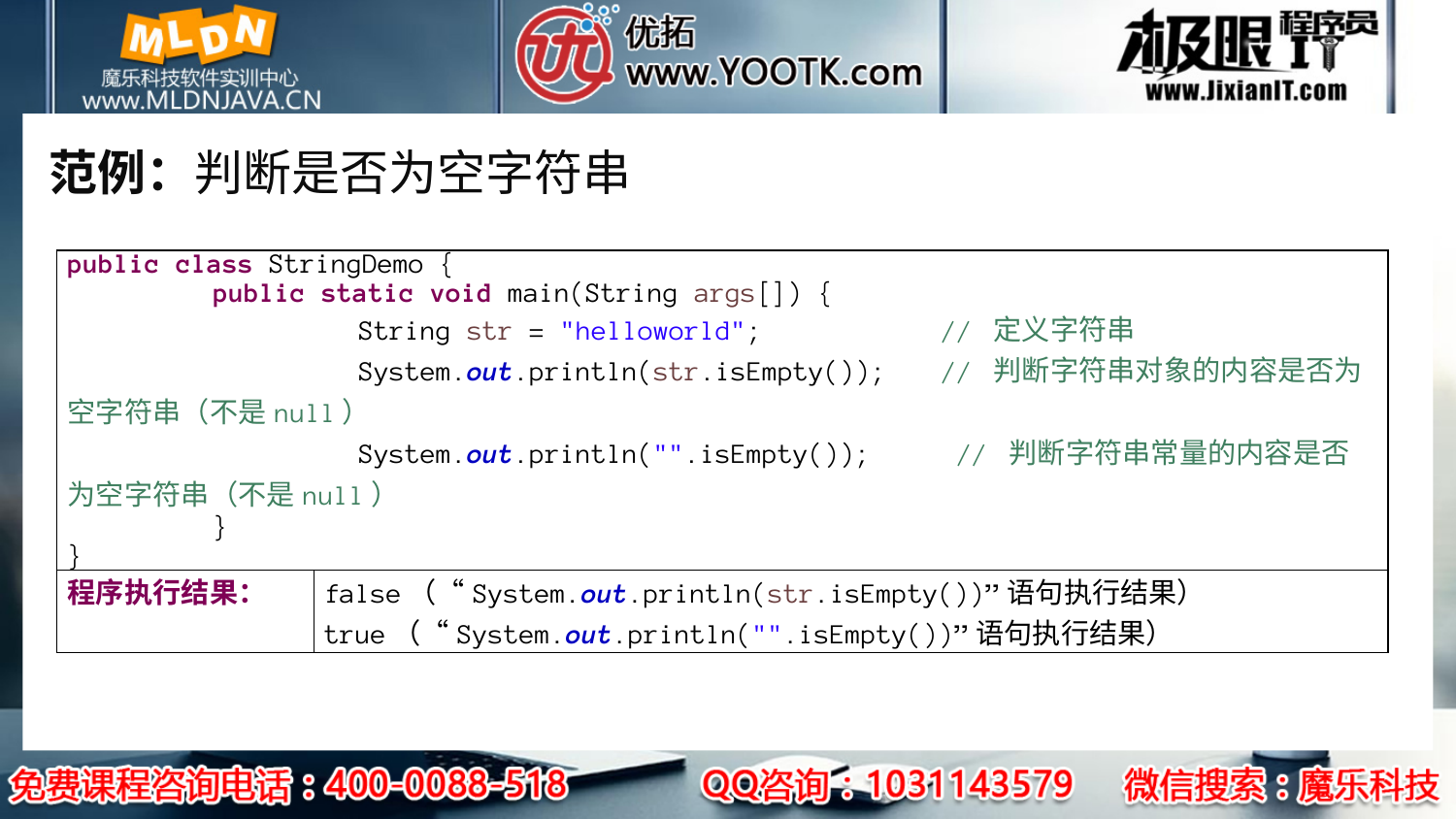

# 范例：判断是否为空字符串
| public class StringDemo { public static void main(String args[]) { String str = "helloworld"; // 定义字符串 System.out.println(str.isEmpty()); // 判断字符串对象的内容是否为空字符串（不是null） System.out.println("".isEmpty()); // 判断字符串常量的内容是否为空字符串（不是null） } } |  |
| --- | --- |
| 程序执行结果： | false（“System.out.println(str.isEmpty())”语句执行结果） true（“System.out.println("".isEmpty())”语句执行结果） |